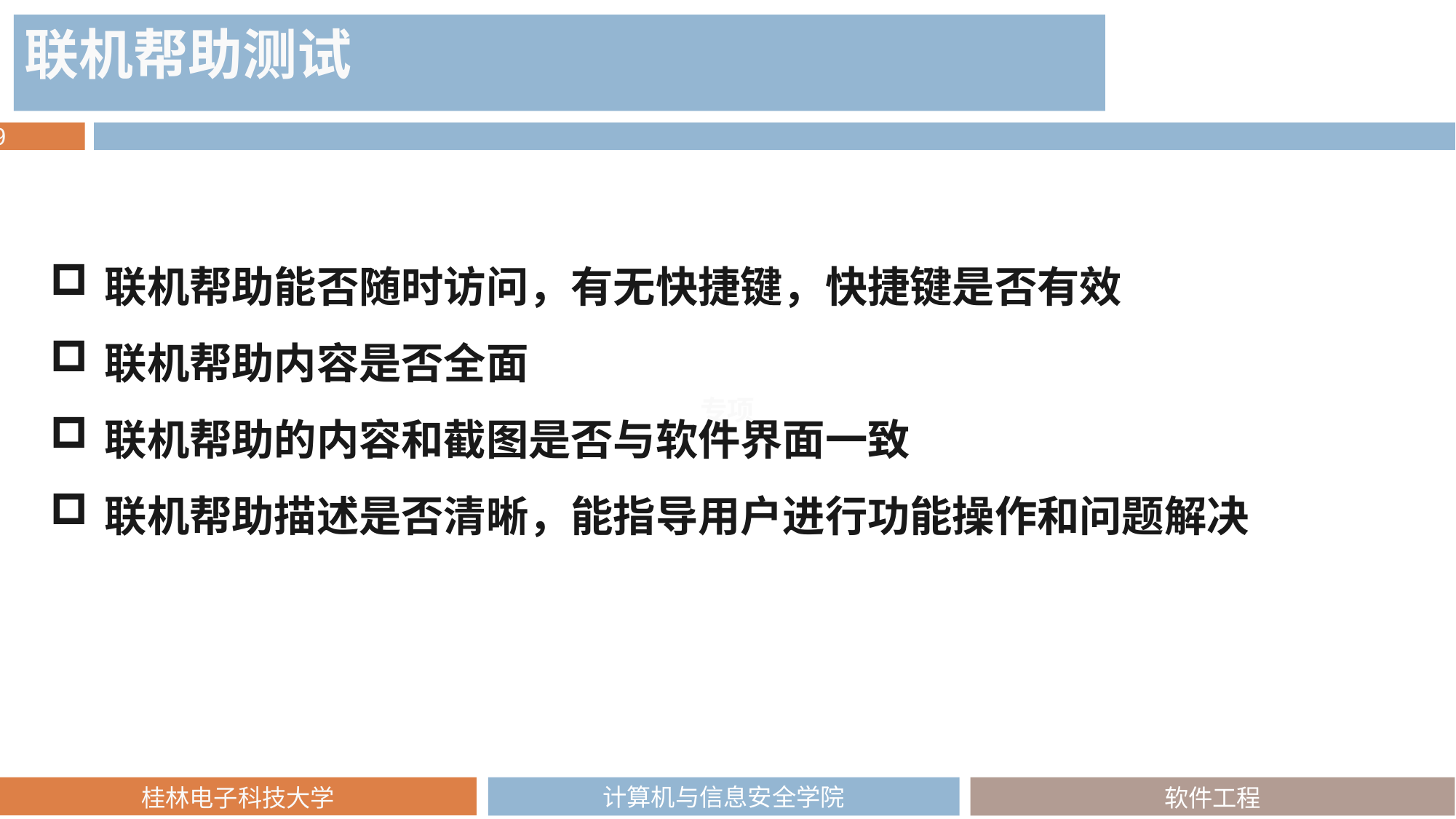

联机帮助测试

联机帮助能否随时访问，有无快捷键，快捷键是否有效
联机帮助内容是否全面
联机帮助的内容和截图是否与软件界面一致
联机帮助描述是否清晰，能指导用户进行功能操作和问题解决

专项